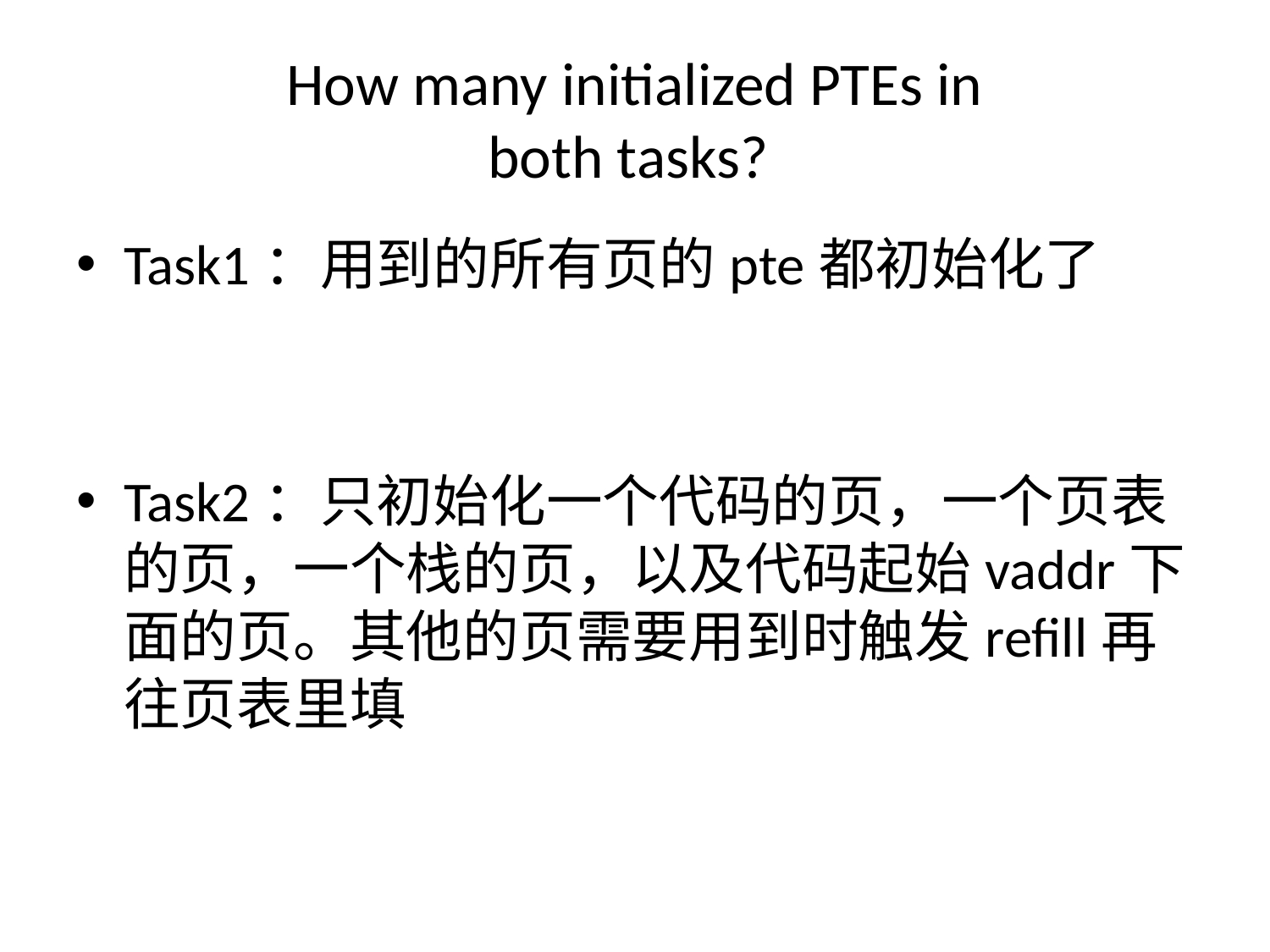

# How many initialized PTEs in both tasks?
Task1：用到的所有页的pte都初始化了

Task2：只初始化一个代码的页，一个页表的页，一个栈的页，以及代码起始vaddr下面的页。其他的页需要用到时触发refill再往页表里填